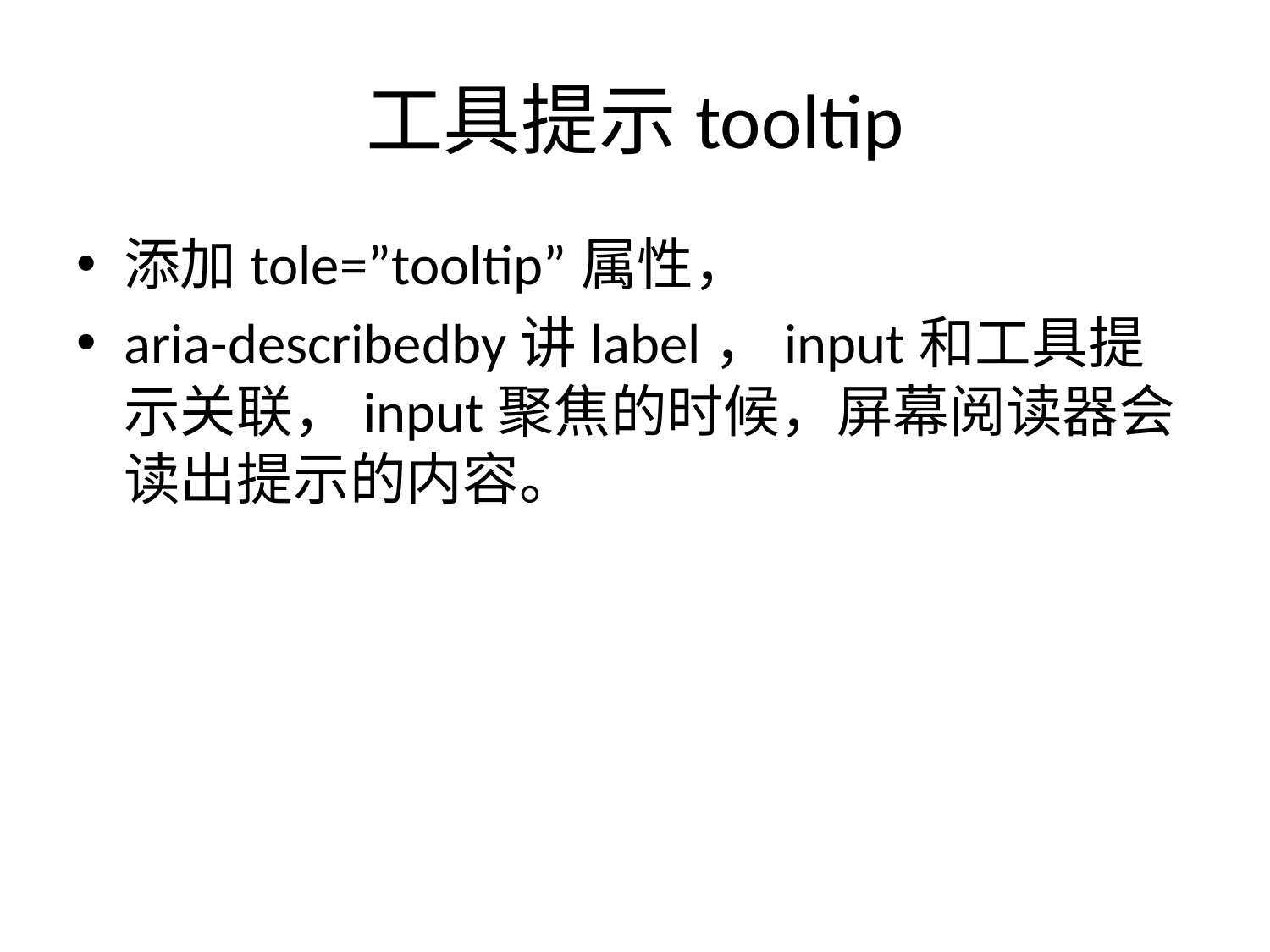

# 工具提示tooltip
添加tole=”tooltip”属性，
aria-describedby讲label，input和工具提示关联，input聚焦的时候，屏幕阅读器会读出提示的内容。